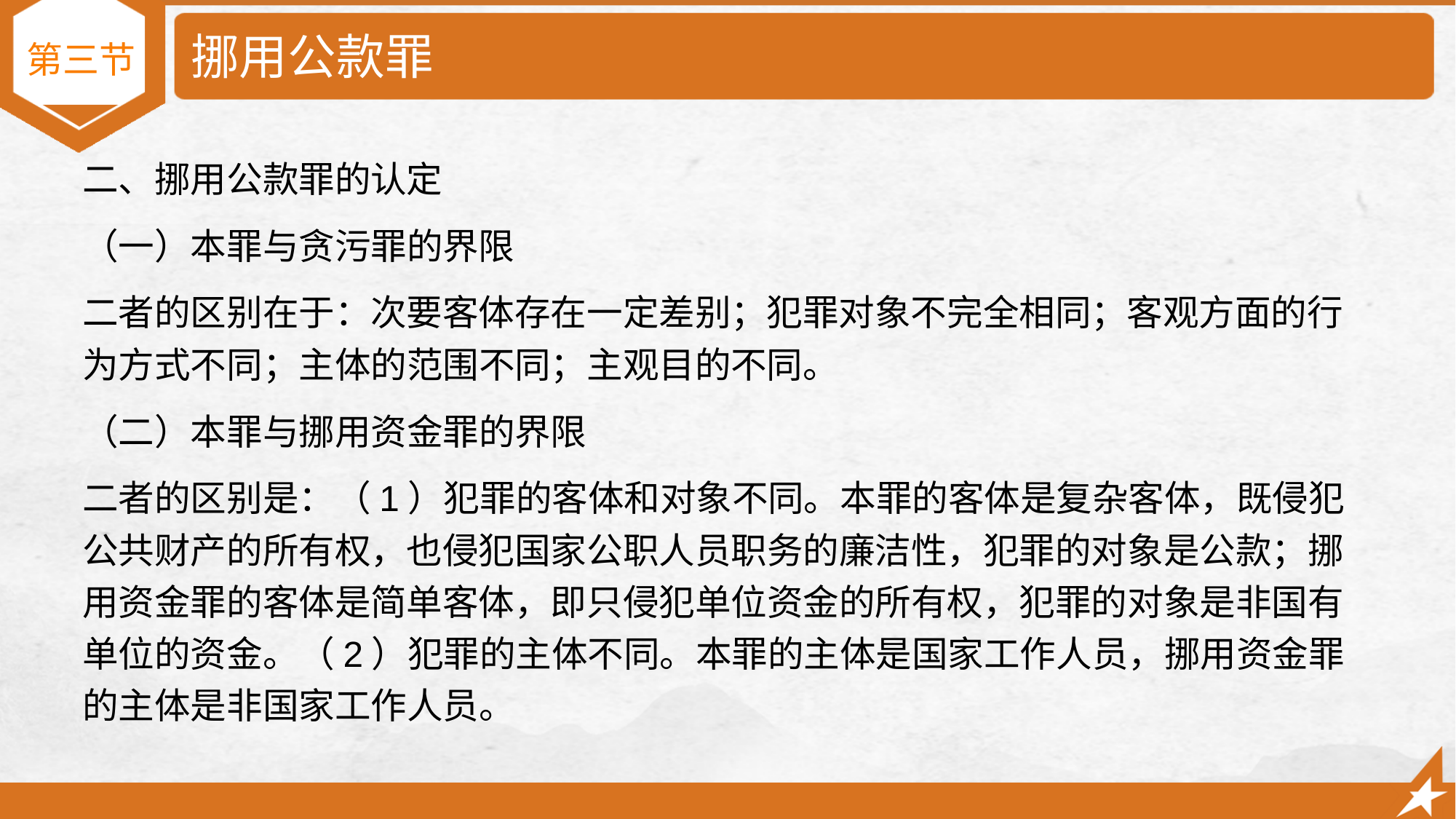

# 挪用公款罪
第三节
二、挪用公款罪的认定
（一）本罪与贪污罪的界限
二者的区别在于：次要客体存在一定差别；犯罪对象不完全相同；客观方面的行为方式不同；主体的范围不同；主观目的不同。
（二）本罪与挪用资金罪的界限
二者的区别是：（1）犯罪的客体和对象不同。本罪的客体是复杂客体，既侵犯公共财产的所有权，也侵犯国家公职人员职务的廉洁性，犯罪的对象是公款；挪用资金罪的客体是简单客体，即只侵犯单位资金的所有权，犯罪的对象是非国有单位的资金。（2）犯罪的主体不同。本罪的主体是国家工作人员，挪用资金罪的主体是非国家工作人员。